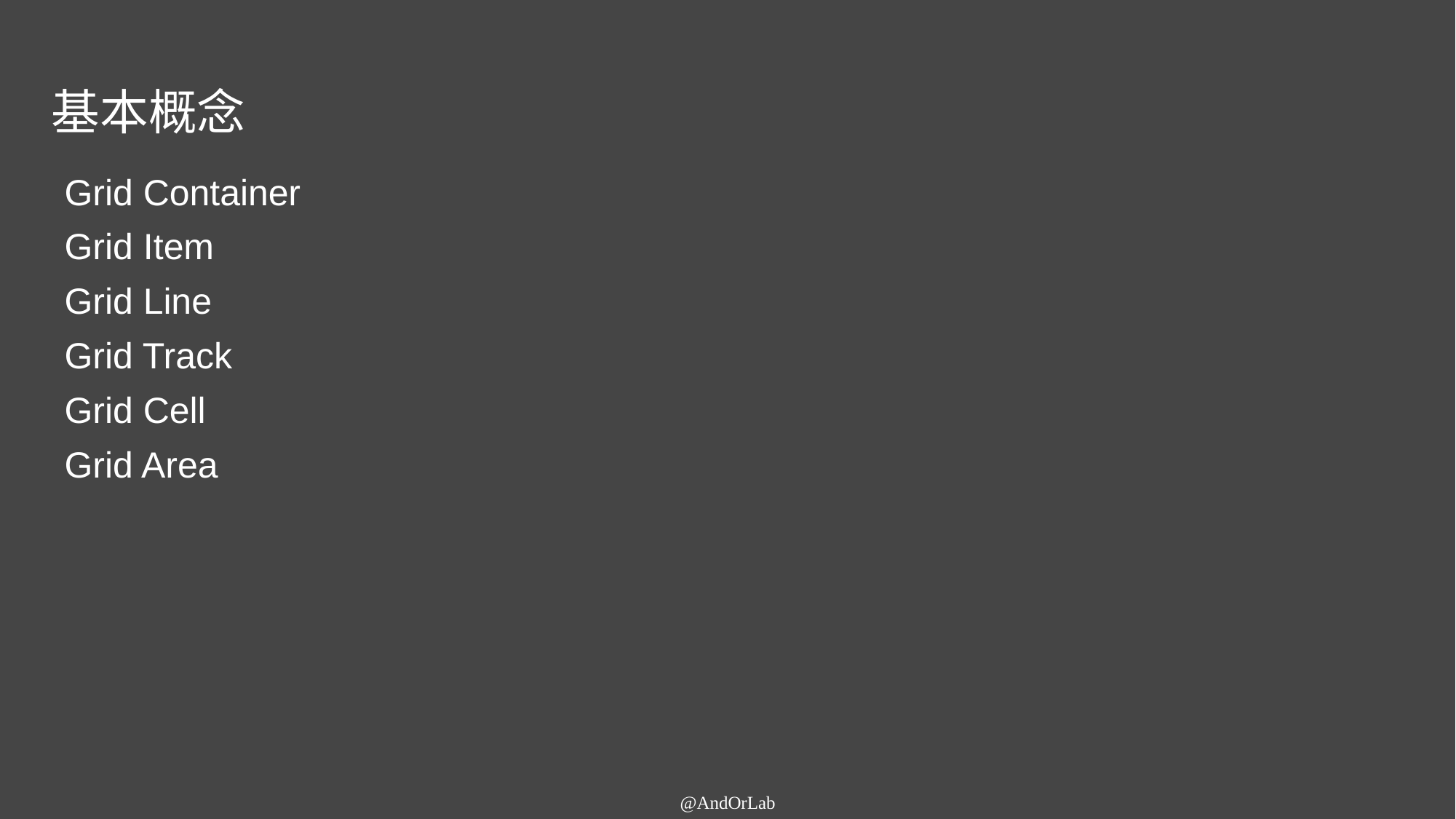

# 基本概念
Grid Container
Grid Item
Grid Line
Grid Track
Grid Cell
Grid Area

@AndOrLab